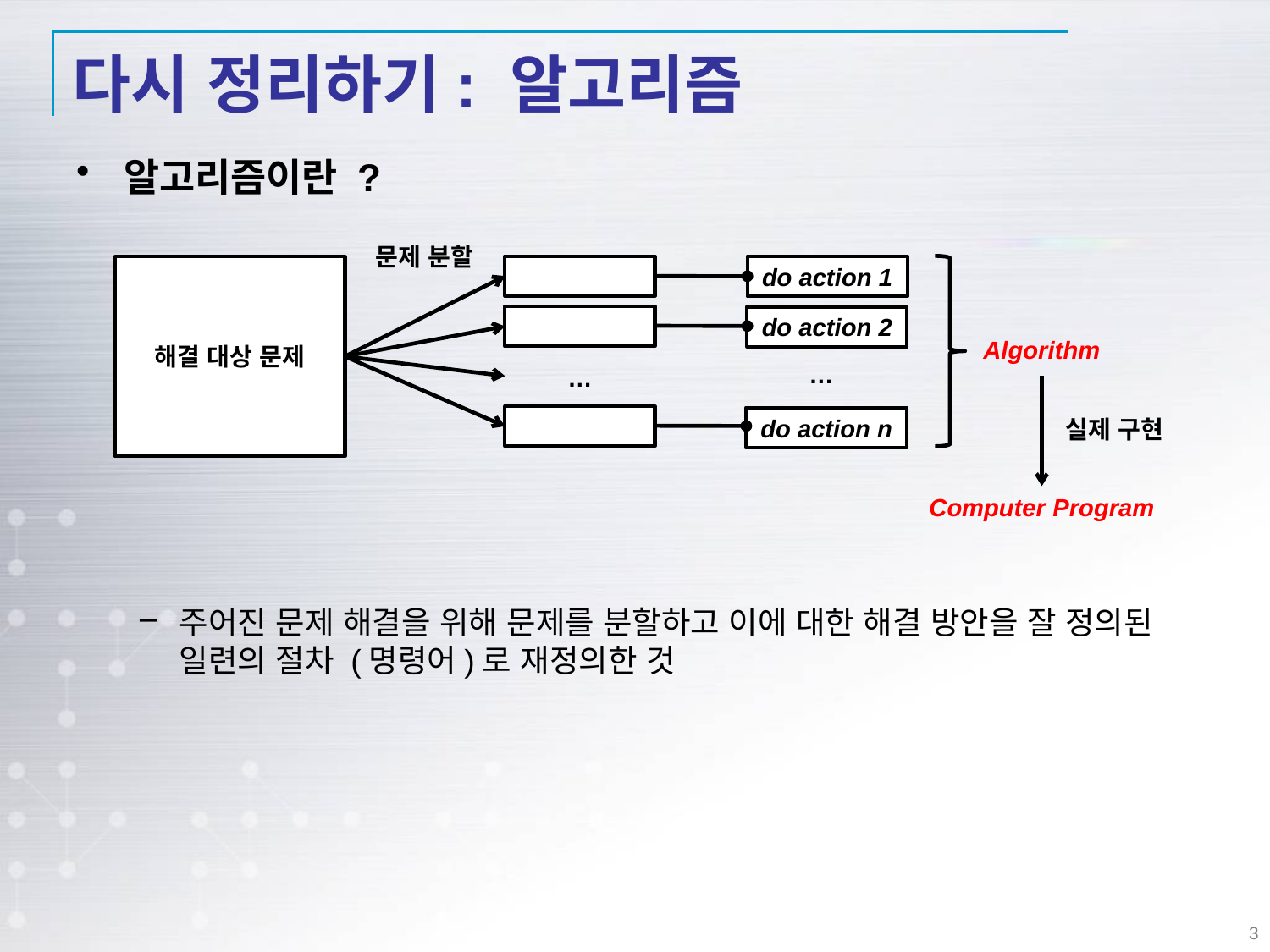

# 다시 정리하기: 알고리즘
알고리즘이란 ?

주어진 문제 해결을 위해 문제를 분할하고 이에 대한 해결 방안을 잘 정의된 일련의 절차 (명령어)로 재정의한 것

문제 분할

do action 1
해결 대상 문제

do action 2
Algorithm
…
…

do action n
실제 구현
Computer Program
3